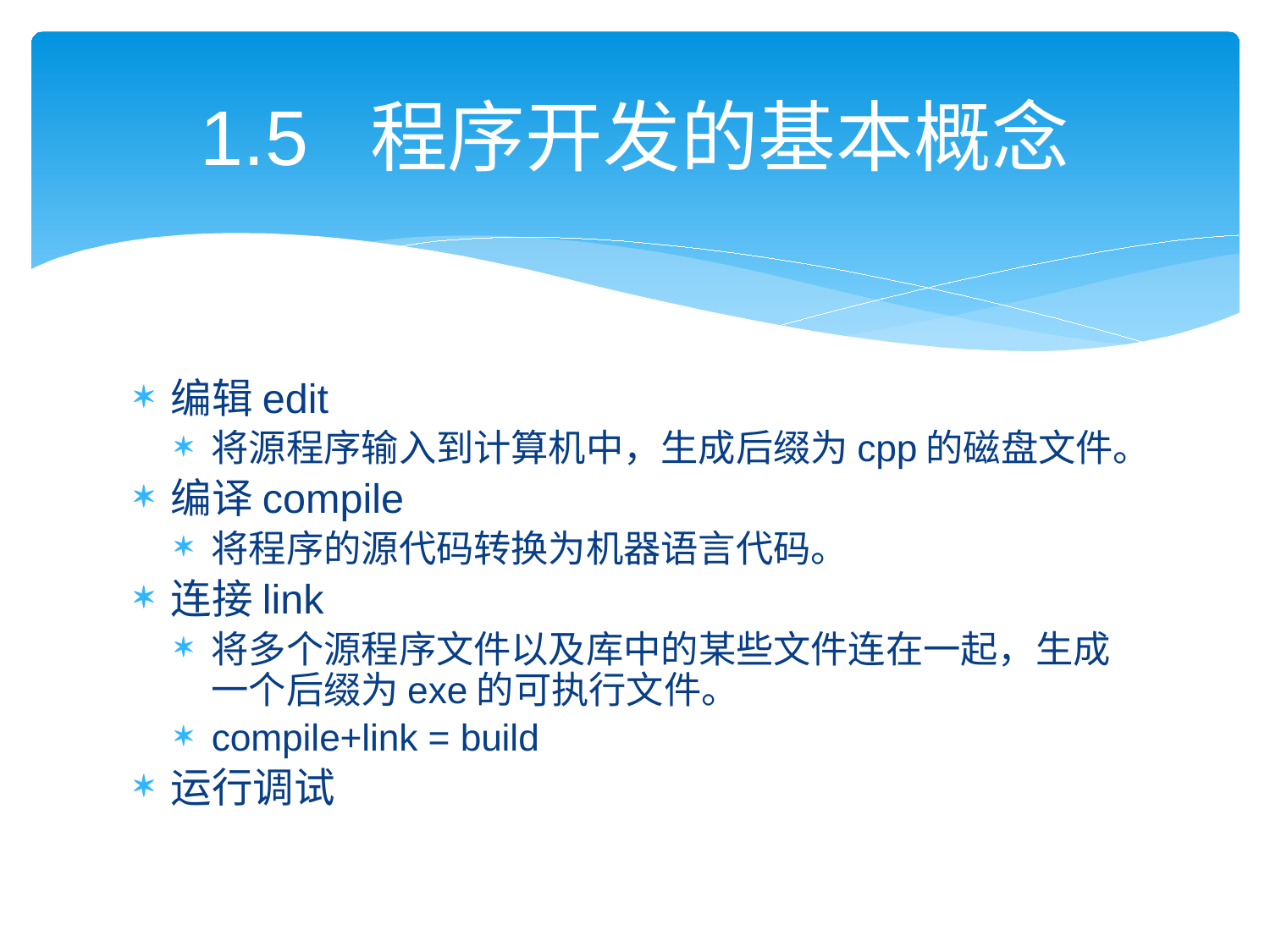

# 1.5  程序开发的基本概念
编辑edit
将源程序输入到计算机中，生成后缀为cpp的磁盘文件。
编译compile
将程序的源代码转换为机器语言代码。
连接link
将多个源程序文件以及库中的某些文件连在一起，生成一个后缀为exe的可执行文件。
compile+link = build
运行调试